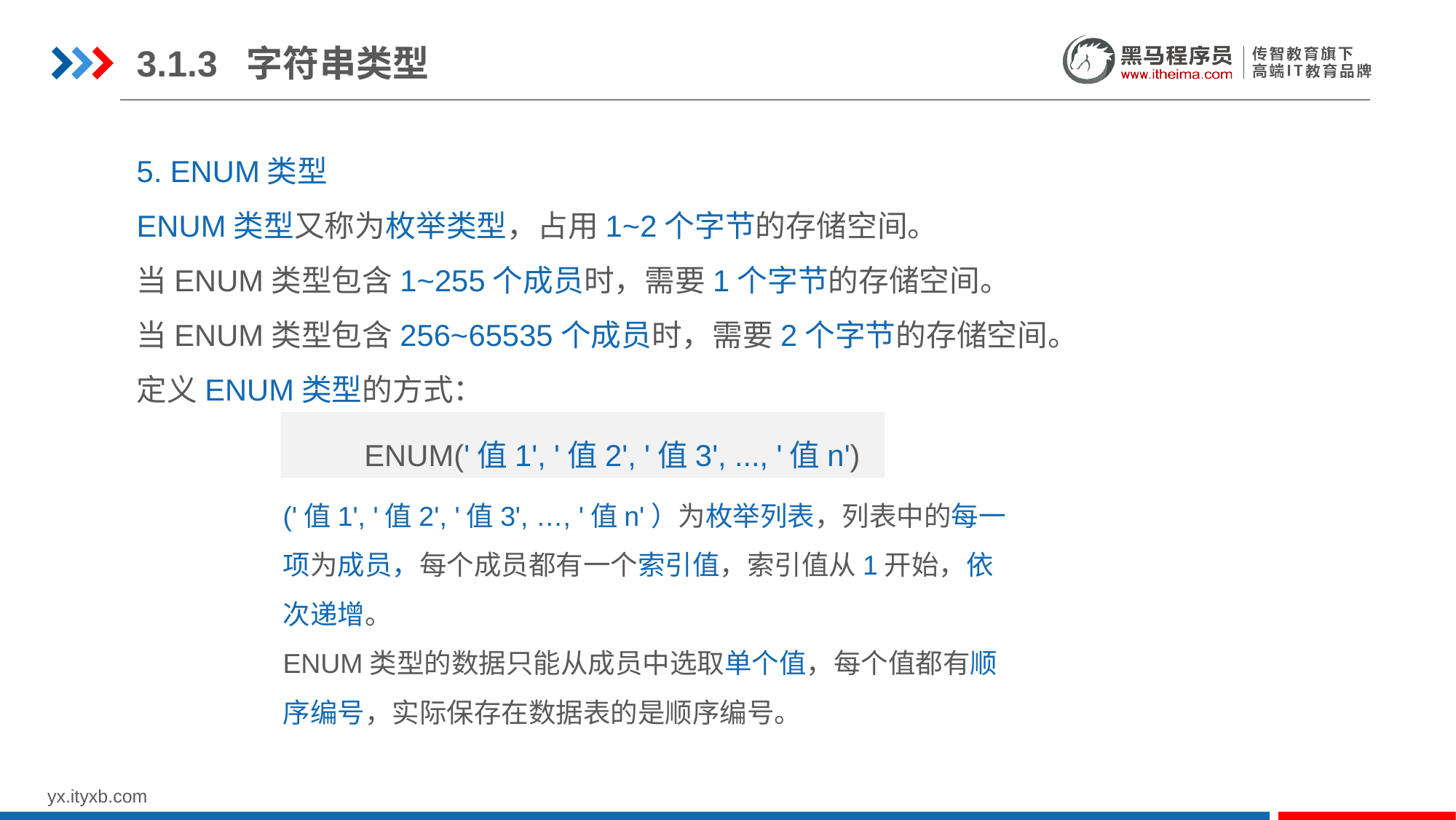

3.1.3  字符串类型
5. ENUM类型
ENUM类型又称为枚举类型，占用1~2个字节的存储空间。
当ENUM类型包含1~255个成员时，需要1个字节的存储空间。
当ENUM类型包含256~65535个成员时，需要2个字节的存储空间。
定义ENUM类型的方式：
ENUM('值1', '值2', '值3', ..., '值n')
('值1', '值2', '值3', …, '值n'）为枚举列表，列表中的每一项为成员，每个成员都有一个索引值，索引值从1开始，依次递增。
ENUM类型的数据只能从成员中选取单个值，每个值都有顺序编号，实际保存在数据表的是顺序编号。